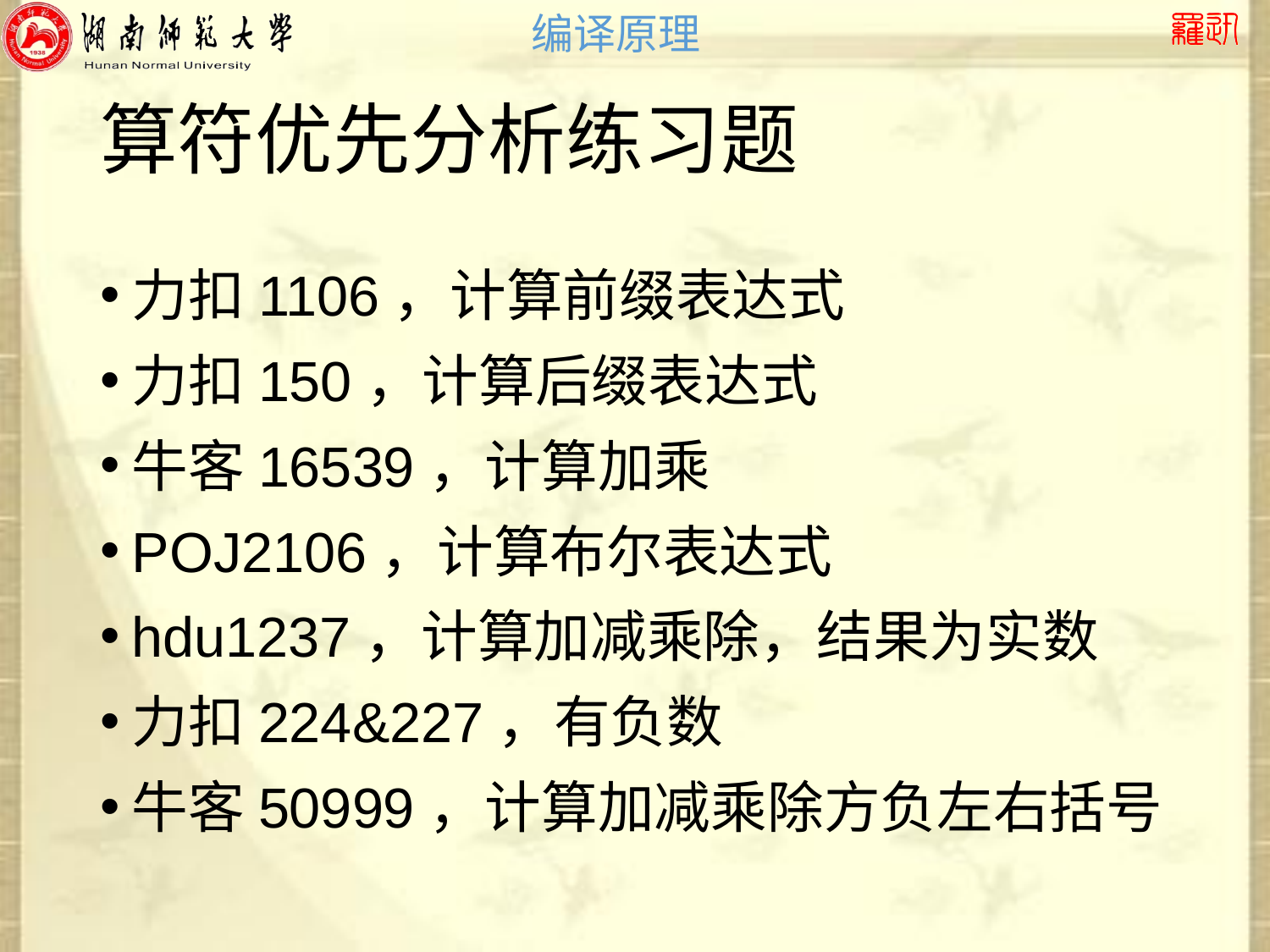

# 算符优先分析练习题
力扣1106，计算前缀表达式
力扣150，计算后缀表达式
牛客16539，计算加乘
POJ2106，计算布尔表达式
hdu1237，计算加减乘除，结果为实数
力扣224&227，有负数
牛客50999，计算加减乘除方负左右括号